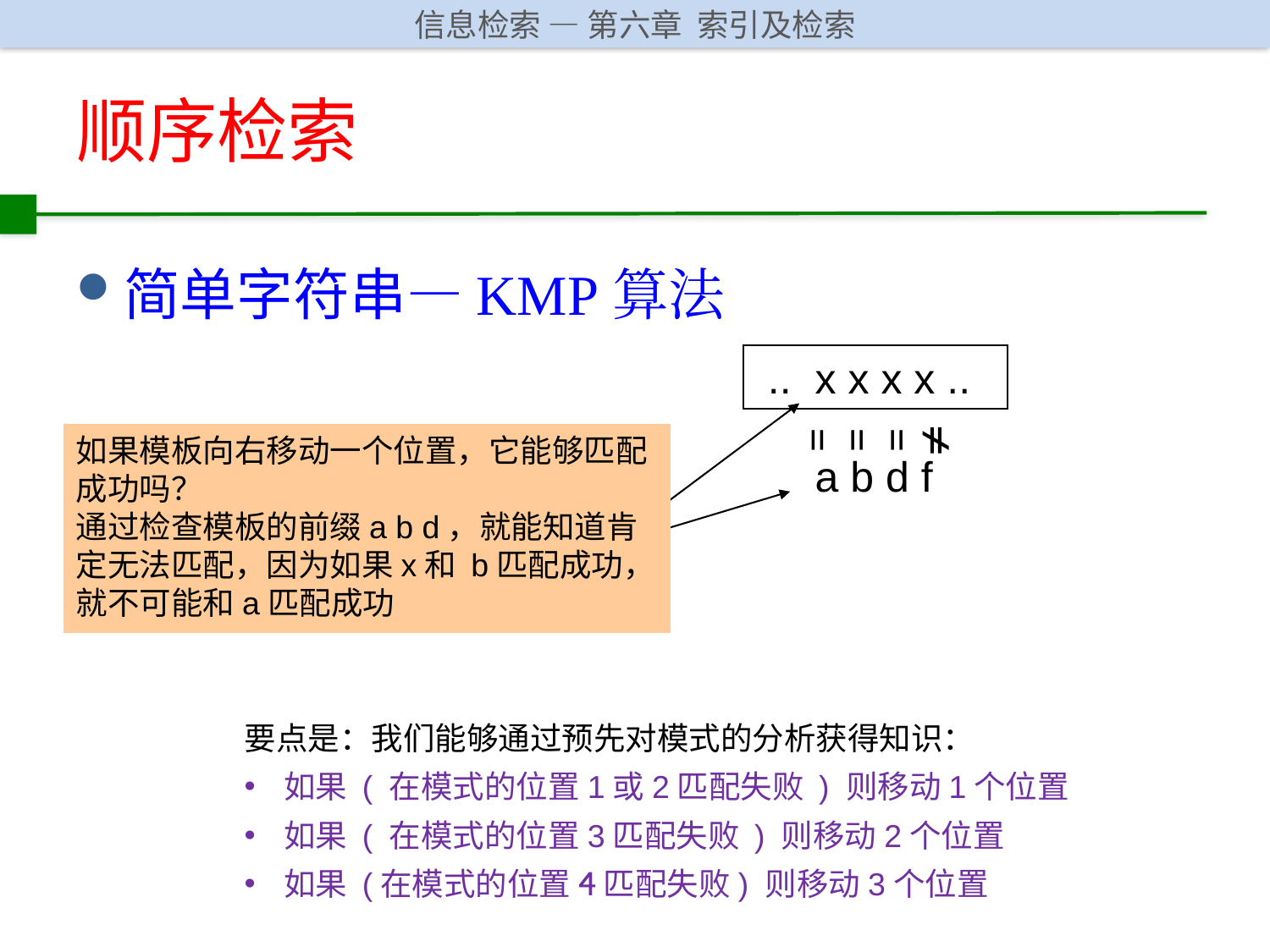

# 顺序检索
简单字符串—KMP算法
 ..  x x x x ..
=
=
=
≠
a b d f

如果模板向右移动一个位置，它能够匹配成功吗？
通过检查模板的前缀a b d，就能知道肯定无法匹配，因为如果x和 b匹配成功，就不可能和a匹配成功

要点是：我们能够通过预先对模式的分析获得知识：
如果 ( 在模式的位置1或2匹配失败 ) 则移动1个位置
如果 ( 在模式的位置3匹配失败 ) 则移动2个位置
如果 (在模式的位置4匹配失败) 则移动3个位置